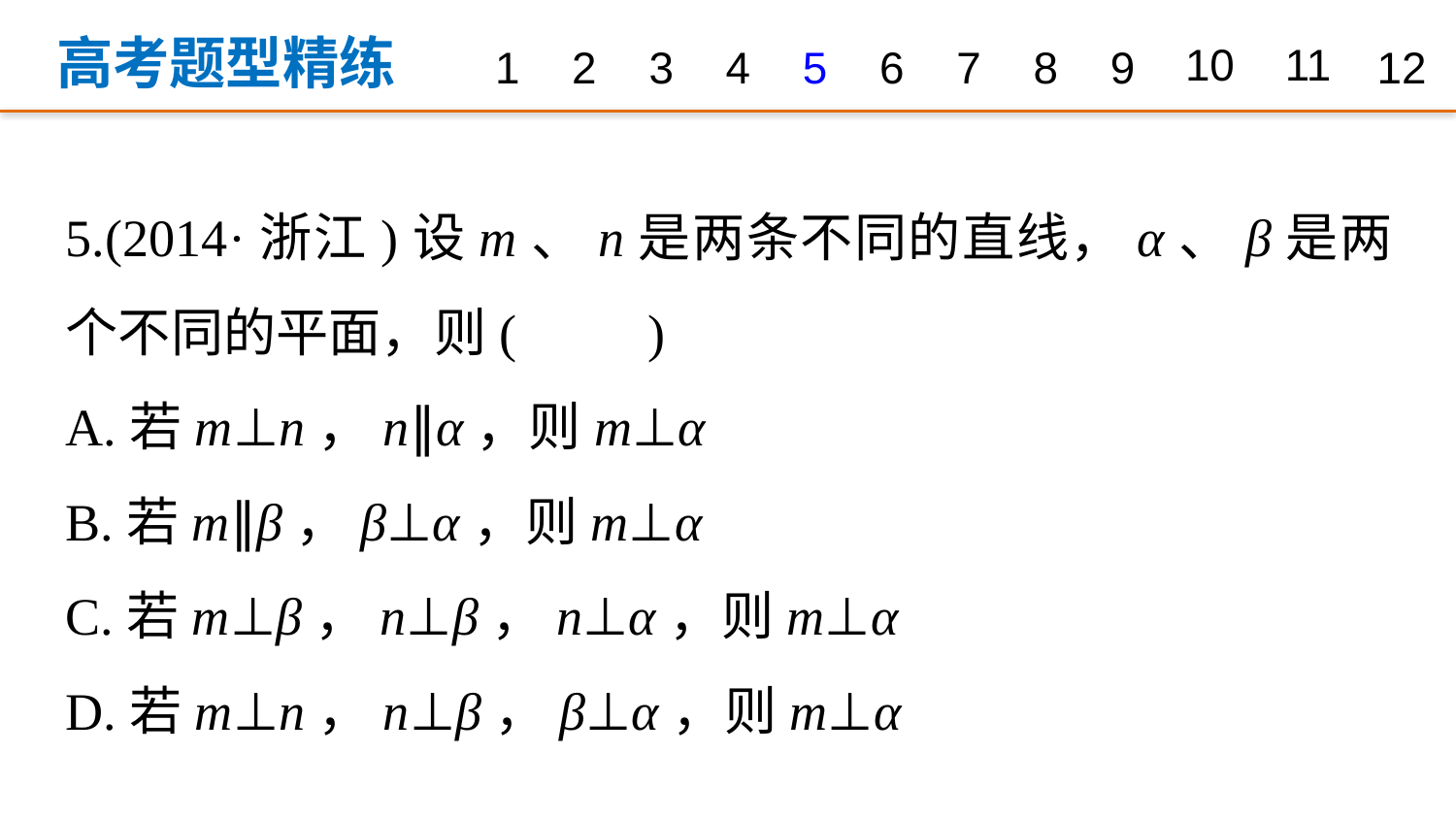

高考题型精练
1
2
3
4
5
6
7
8
9
10
11
12
5.(2014·浙江)设m、n是两条不同的直线，α、β是两个不同的平面，则(　　)
A.若m⊥n，n∥α，则m⊥α
B.若m∥β，β⊥α，则m⊥α
C.若m⊥β，n⊥β，n⊥α，则m⊥α
D.若m⊥n，n⊥β，β⊥α，则m⊥α